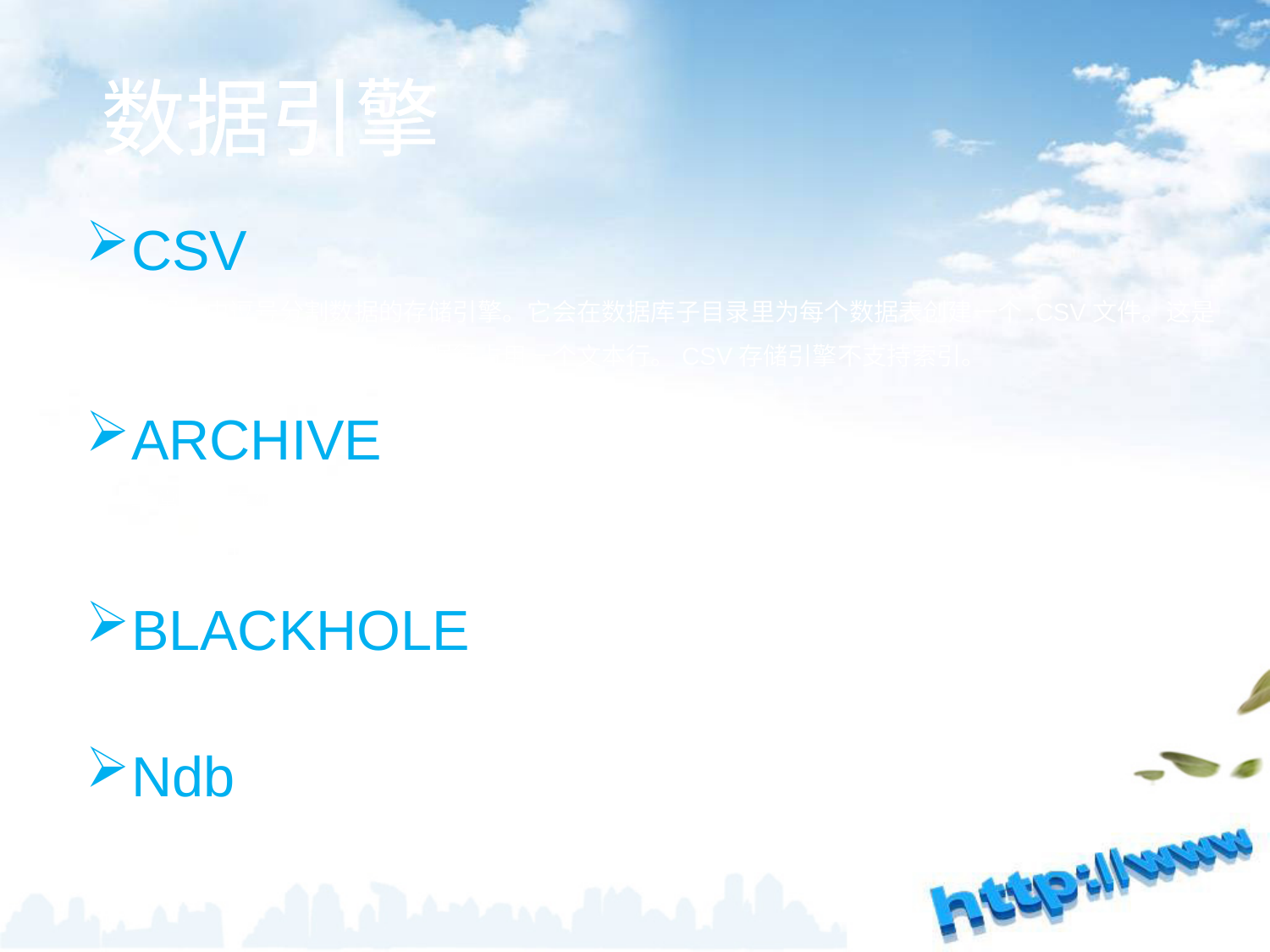

数据引擎
CSV
逻辑上由逗号分割数据的存储引擎。它会在数据库子目录里为每个数据表创建一个.CSV文件。这是一种普通文本文件，每个数据行占用一个文本行。CSV存储引擎不支持索引。
ARCHIVE
非常适合存储大量的独立的，作为历史记录的数据。因为它们不经常被读取。Archive拥有高效的插入速度，但其对查询的支持相对较差。占空间小、不支持索引
BLACKHOLE
黑洞引擎，写入的任何数据都会消失，一般用于记录binlog做复制的中继。
Ndb
NDB存储引擎也叫NDB Clister 存储引擎，主要用于MySQL Cluster分布式集群环境。